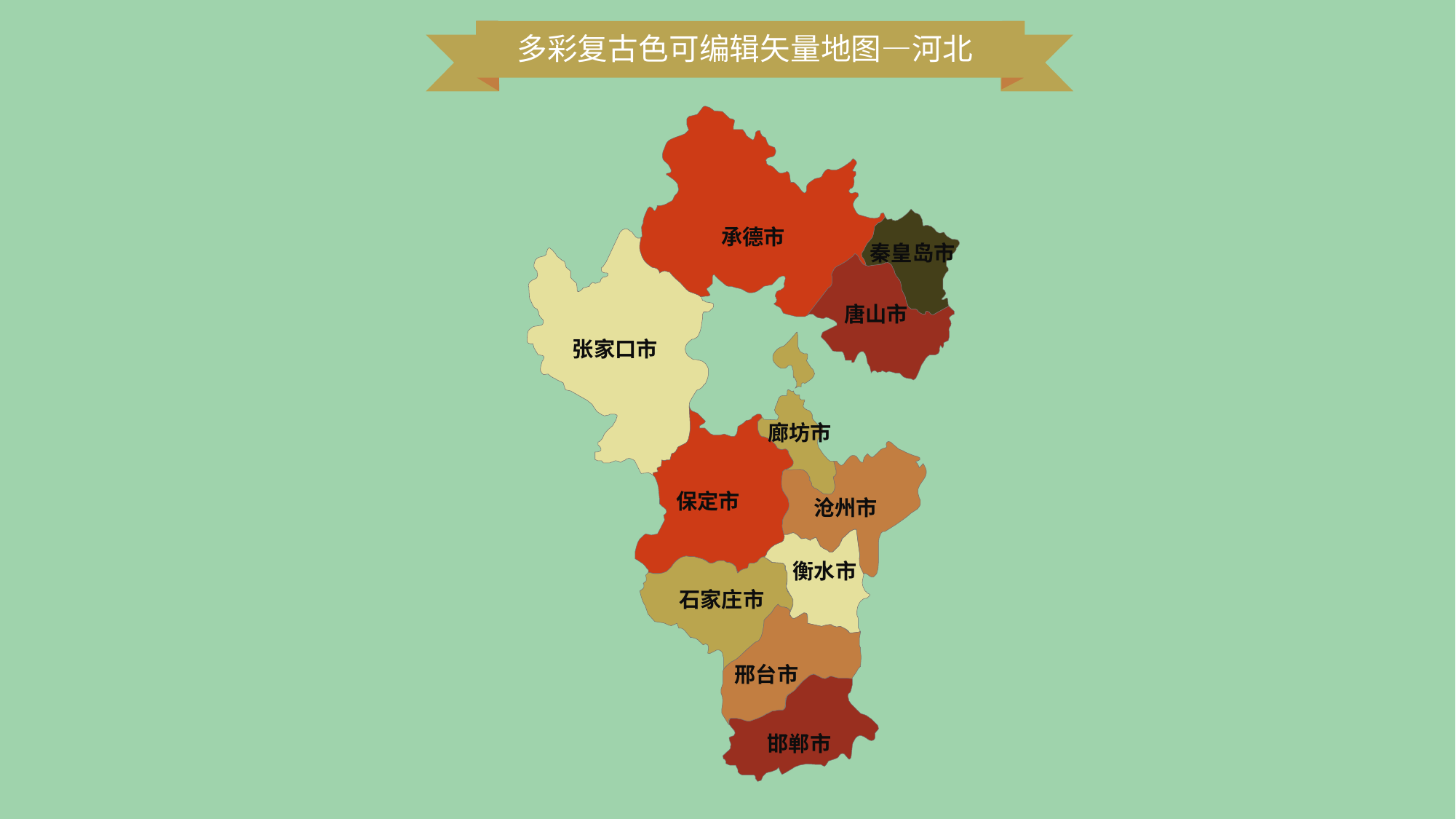

多彩复古色可编辑矢量地图—河北

承德市
秦皇岛市
唐山市
张家口市
廊坊市
保定市
沧州市
衡水市
石家庄市
邢台市
邯郸市